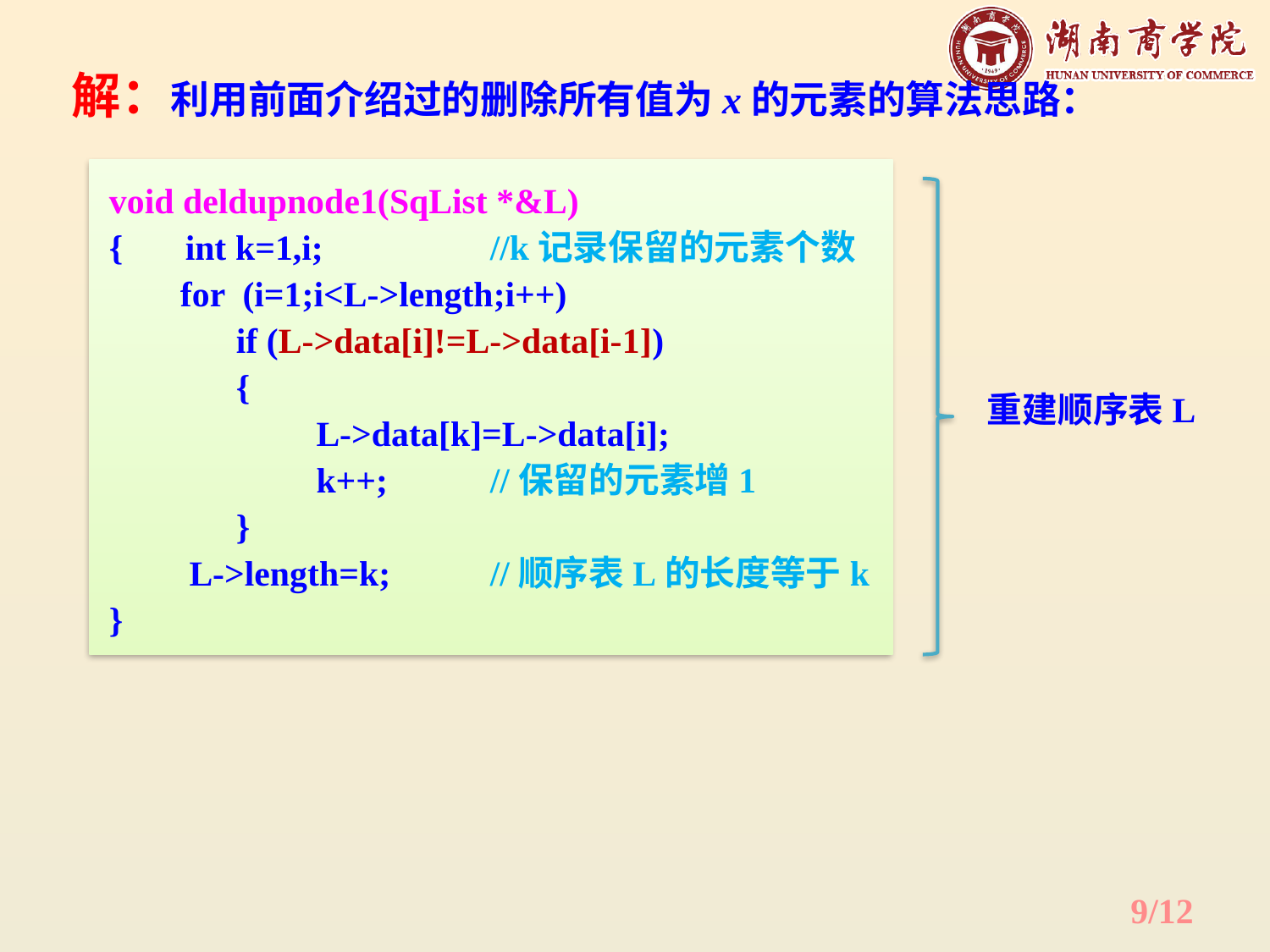

解：利用前面介绍过的删除所有值为x的元素的算法思路：

void deldupnode1(SqList *&L)
{       int k=1,i;		//k记录保留的元素个数
        for  (i=1;i<L->length;i++)
	if (L->data[i]!=L->data[i-1])
	{
  	         L->data[k]=L->data[i];
	         k++;    	//保留的元素增1
	}
         L->length=k;	//顺序表L的长度等于k
}

重建顺序表L
9/12